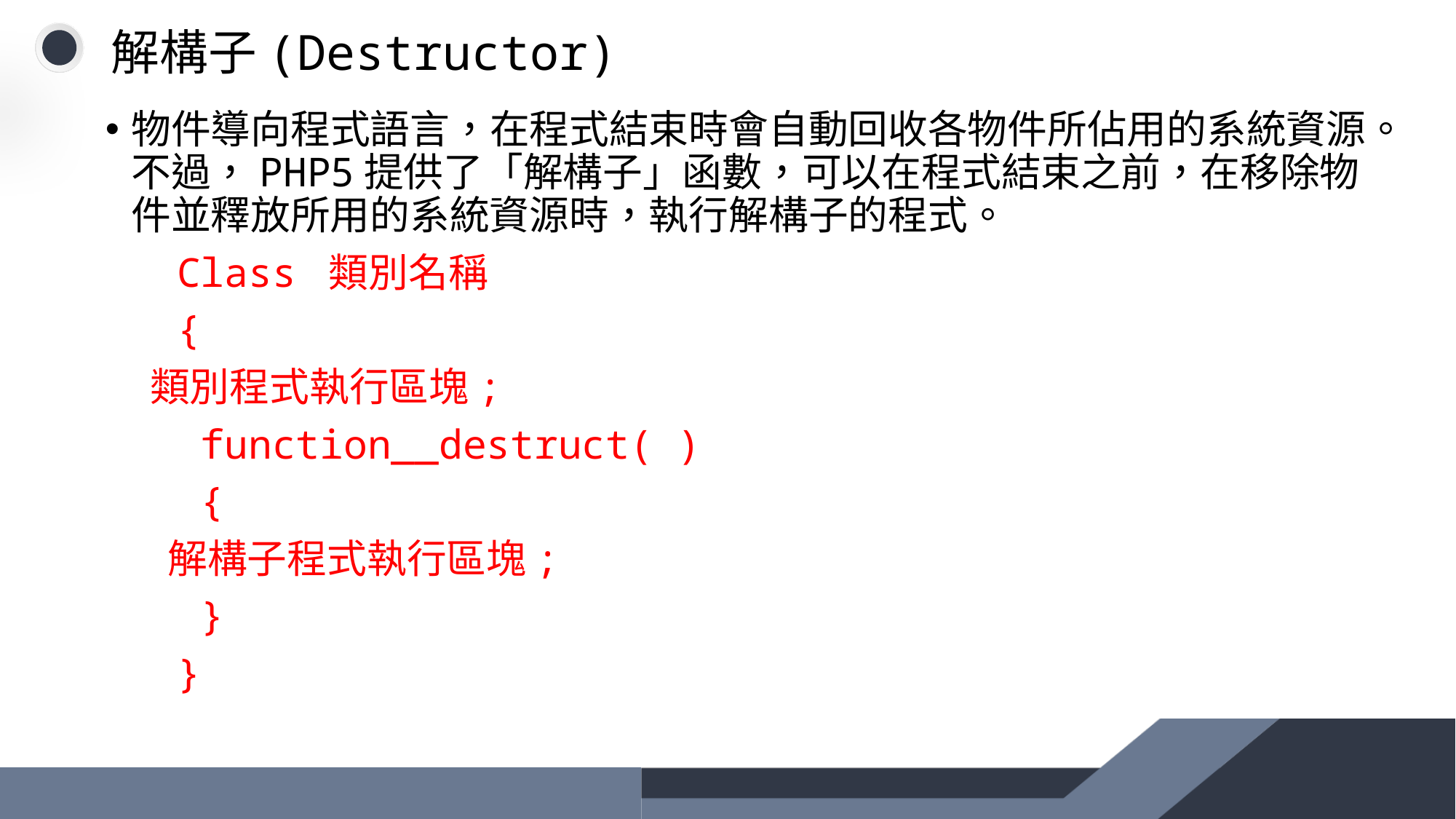

# 解構子(Destructor)
物件導向程式語言，在程式結束時會自動回收各物件所佔用的系統資源。不過，PHP5提供了「解構子」函數，可以在程式結束之前，在移除物件並釋放所用的系統資源時，執行解構子的程式。
   Class 類別名稱
   {
    類別程式執行區塊;
    function__destruct( )
    {
      解構子程式執行區塊;
    }
   }